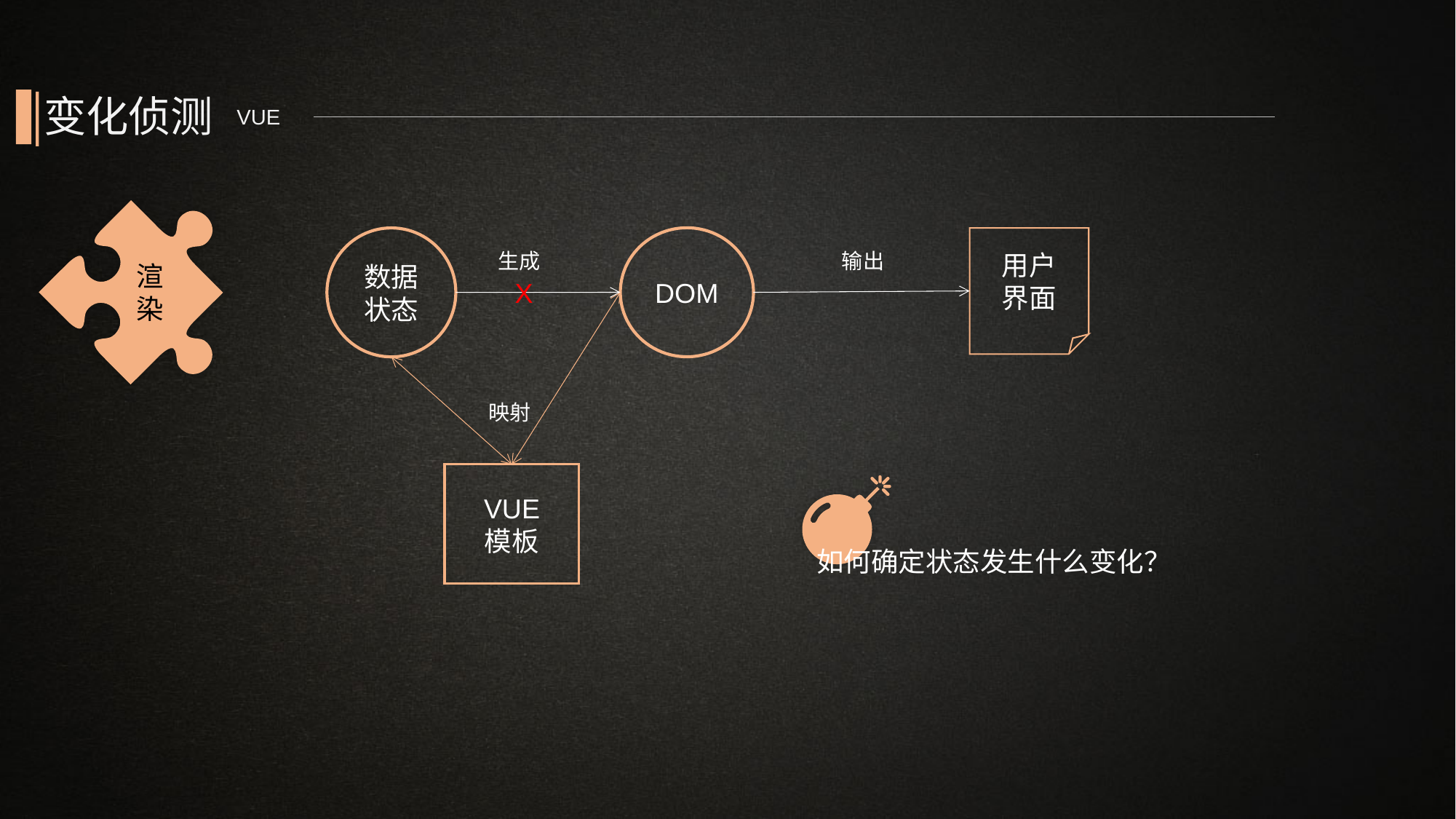

变化侦测
VUE

渲染
DOM
数据状态
用户
界面
生成
输出
X
映射
VUE
模板

如何确定状态发生什么变化？